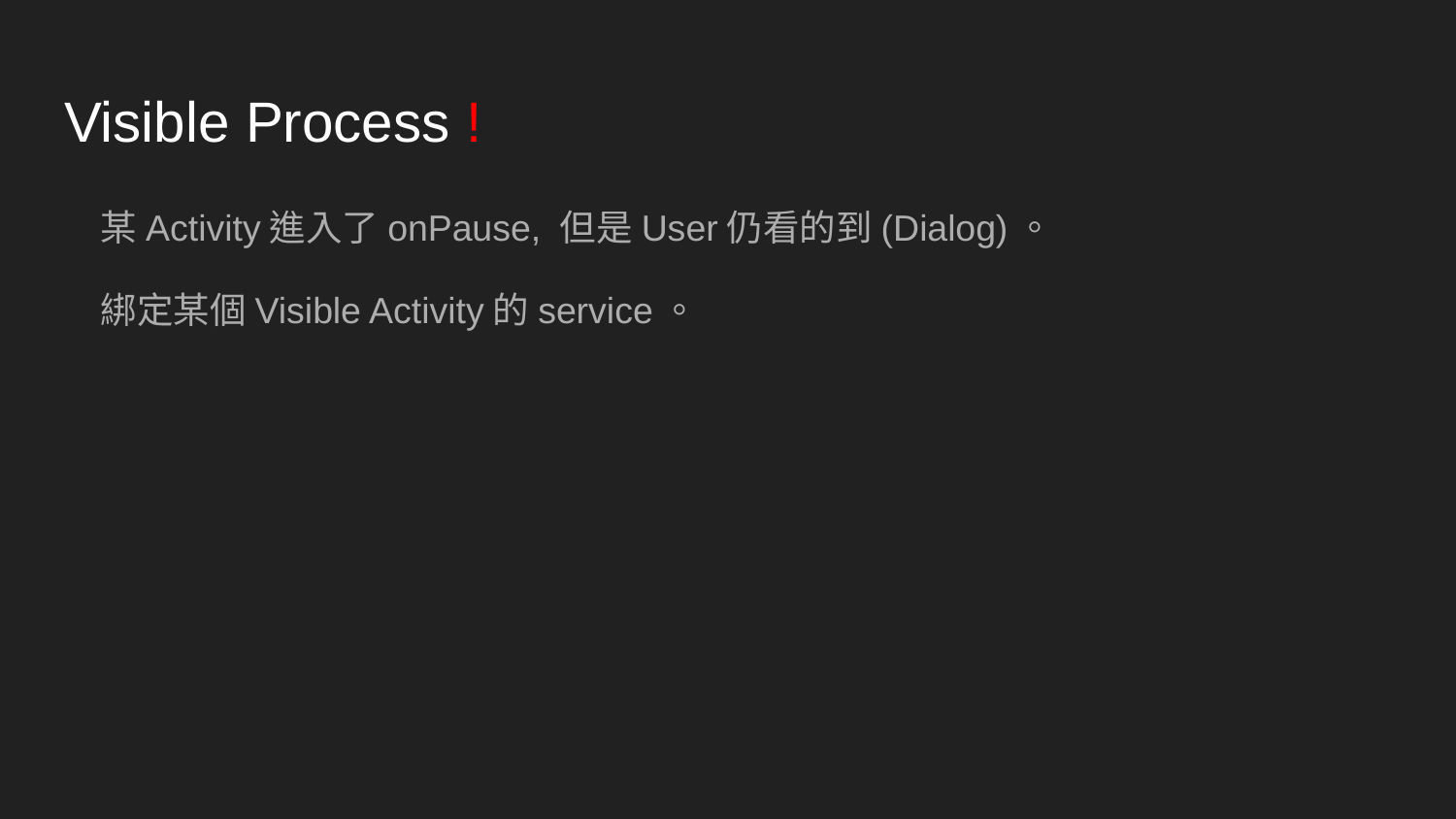

# Visible Process !
某Activity進入了onPause, 但是User仍看的到(Dialog)。
綁定某個Visible Activity的service。